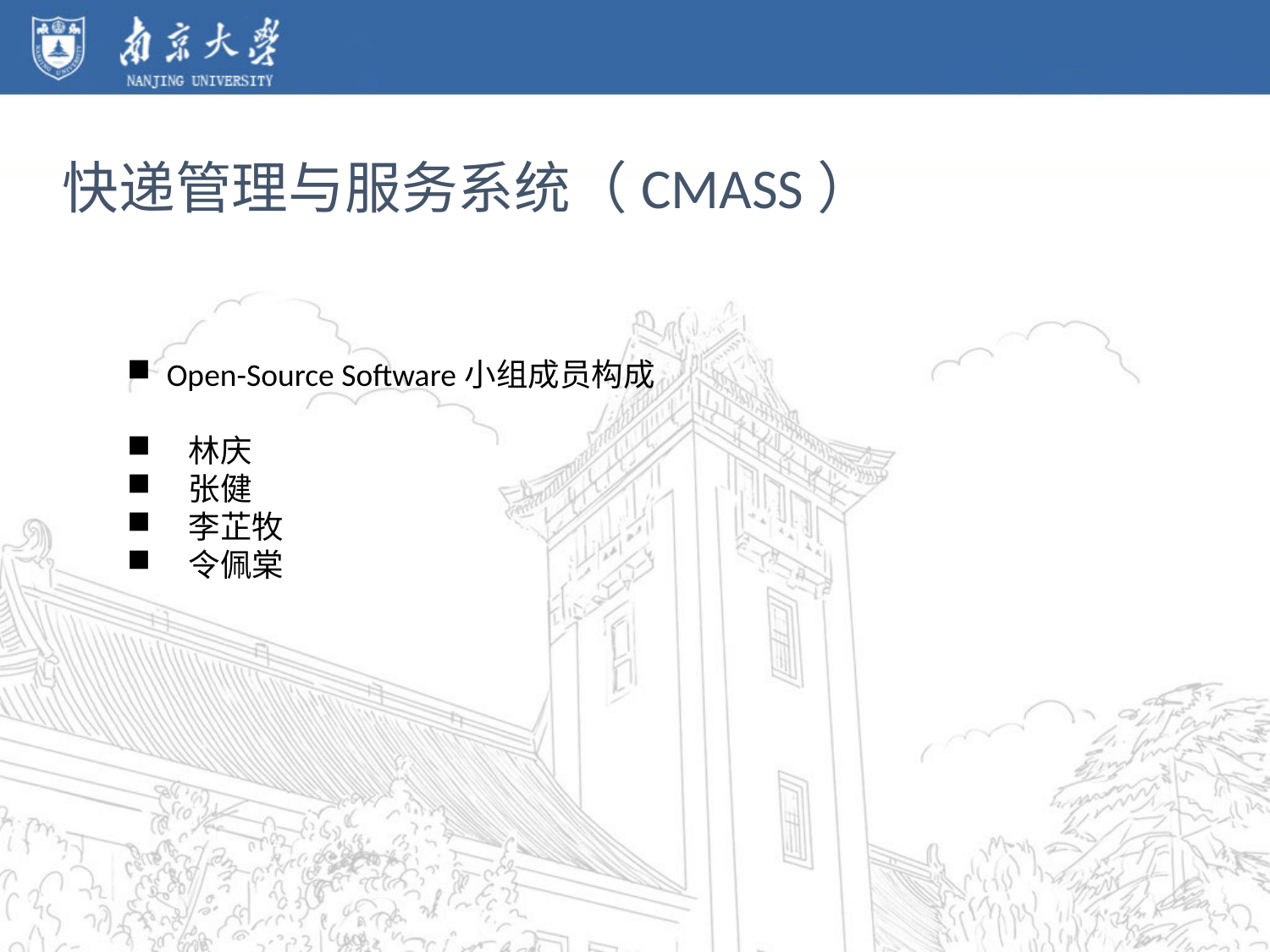

快递管理与服务系统（CMASS）
Open-Source Software小组成员构成

  林庆
  张健
  李芷牧
  令佩棠